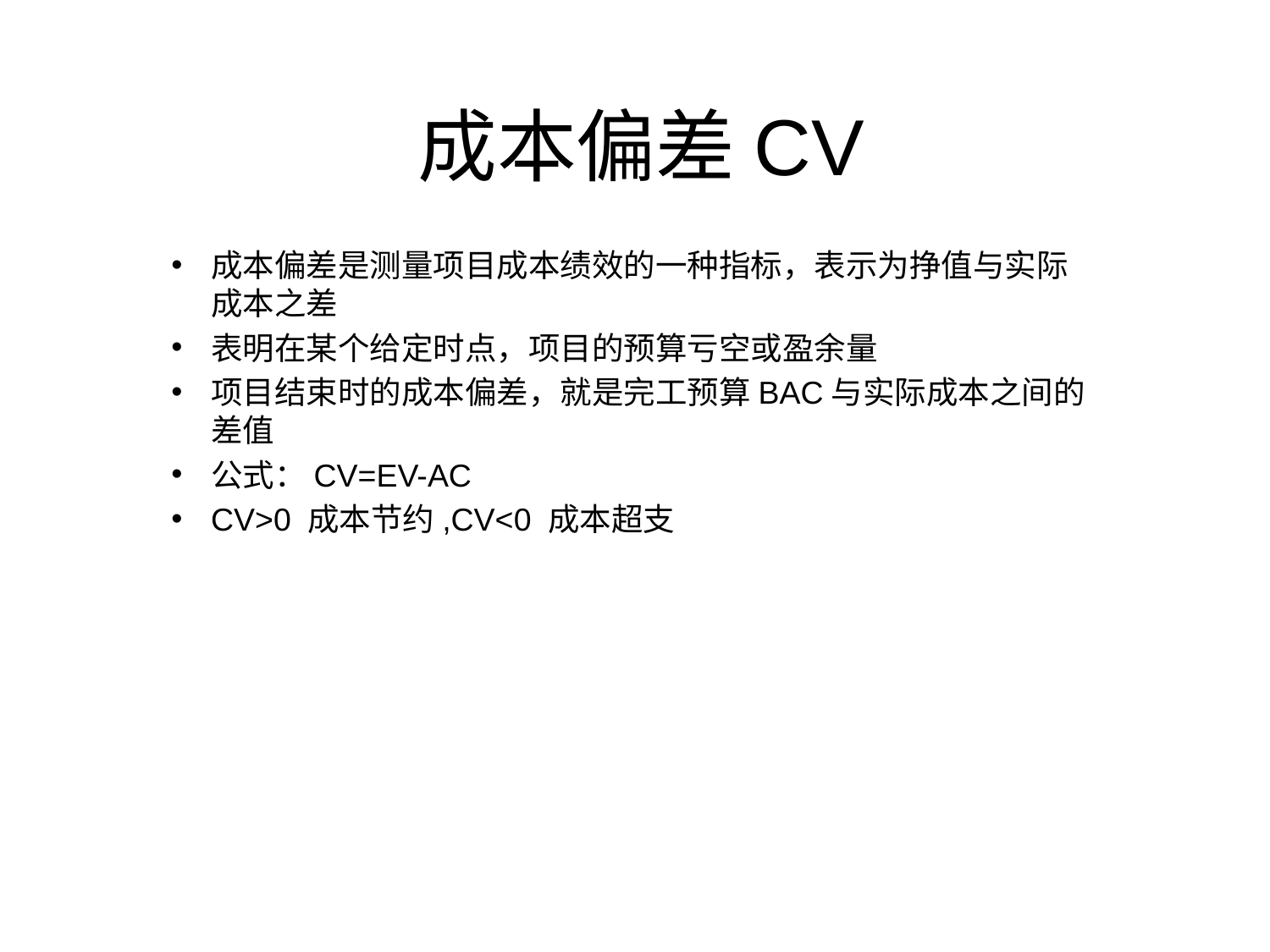

# 成本偏差CV
成本偏差是测量项目成本绩效的一种指标，表示为挣值与实际成本之差
表明在某个给定时点，项目的预算亏空或盈余量
项目结束时的成本偏差，就是完工预算BAC与实际成本之间的差值
公式：CV=EV-AC
CV>0 成本节约,CV<0 成本超支